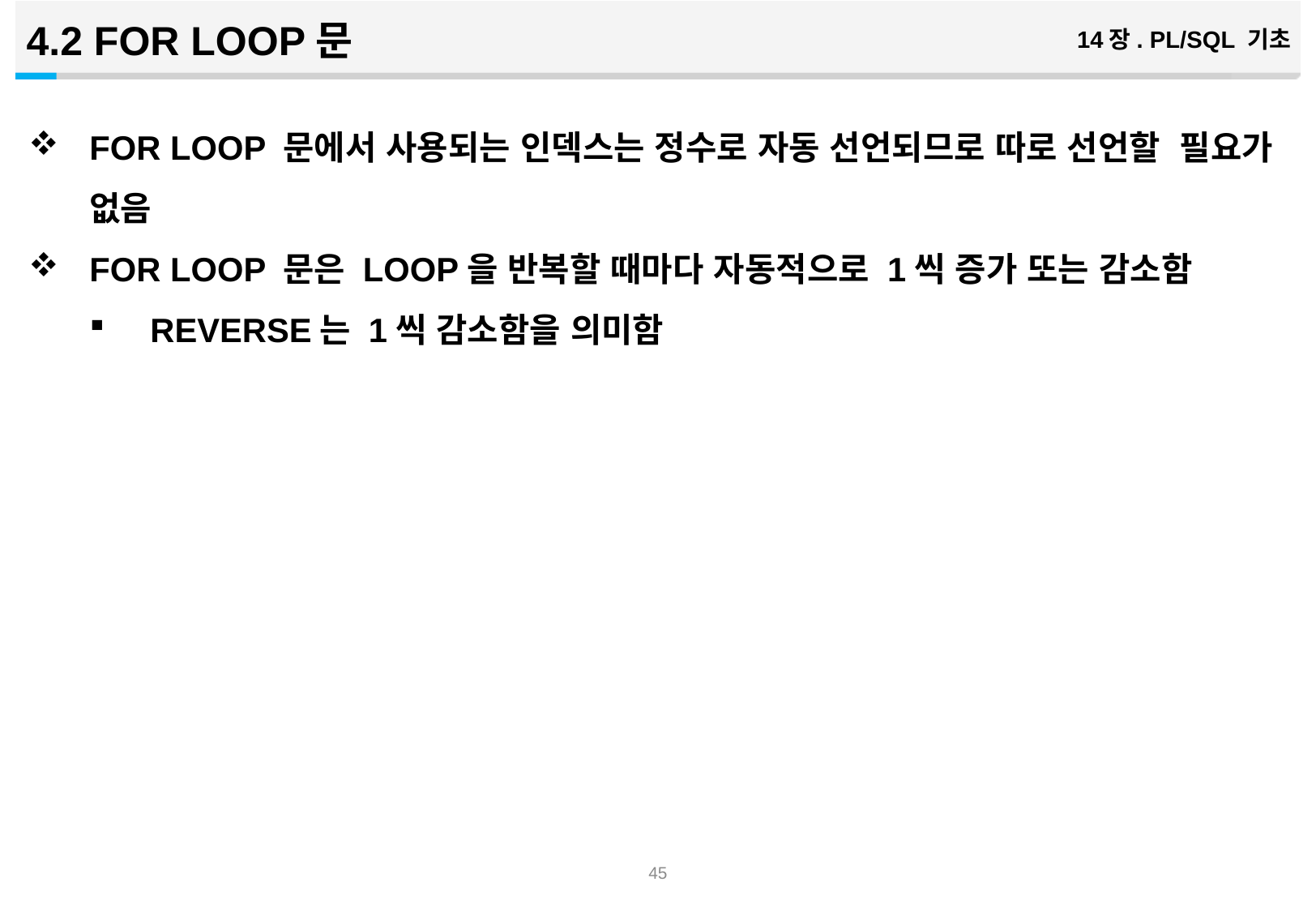

4.2 FOR LOOP문
14장. PL/SQL 기초
FOR LOOP 문에서 사용되는 인덱스는 정수로 자동 선언되므로 따로 선언할  필요가 없음
FOR LOOP 문은 LOOP을 반복할 때마다 자동적으로 1씩 증가 또는 감소함
REVERSE는 1씩 감소함을 의미함
45